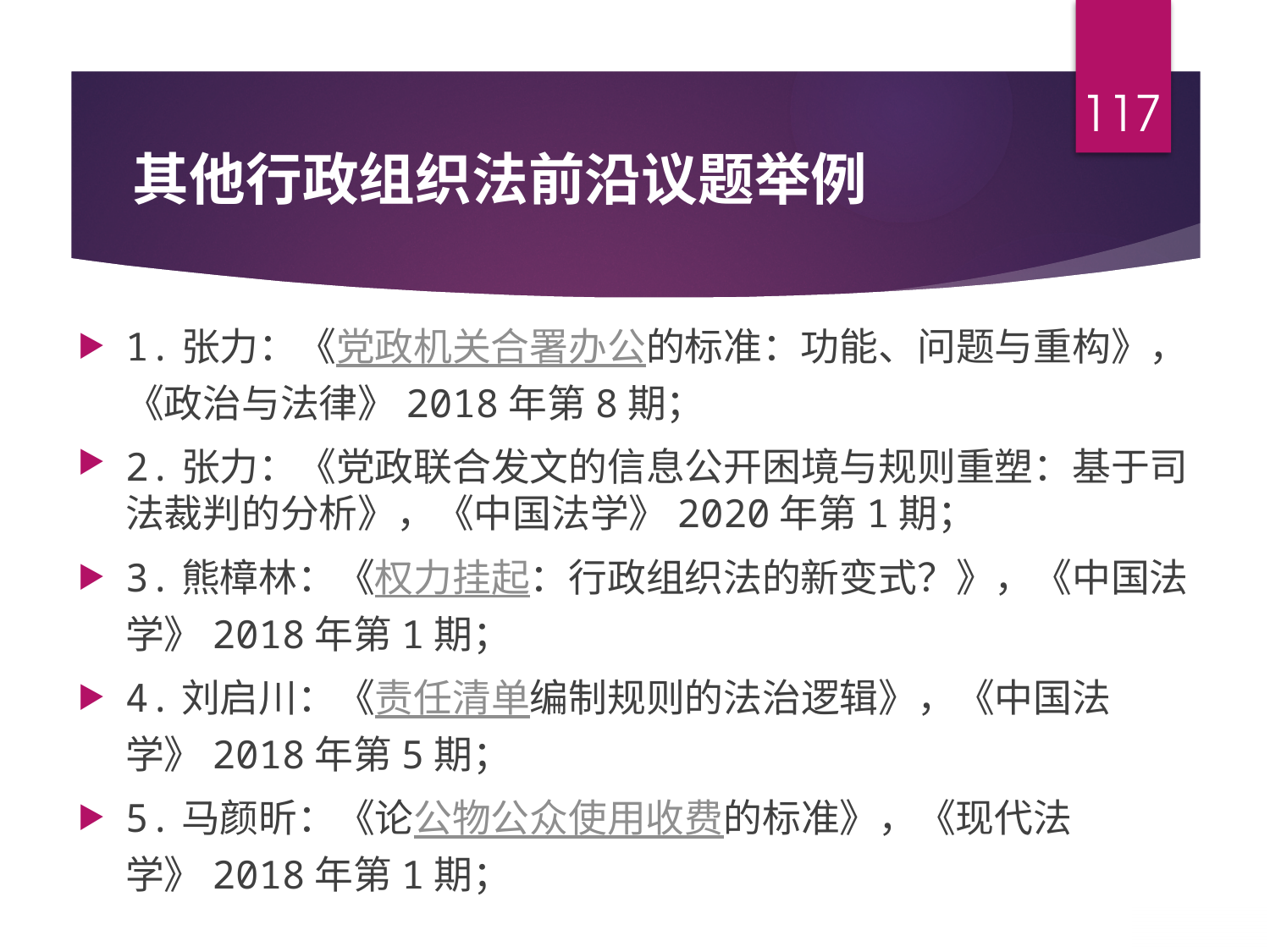

117
# 其他行政组织法前沿议题举例
1.张力：《党政机关合署办公的标准：功能、问题与重构》，《政治与法律》2018年第8期；
2.张力：《党政联合发文的信息公开困境与规则重塑：基于司法裁判的分析》，《中国法学》2020年第1期；
3.熊樟林：《权力挂起：行政组织法的新变式？》，《中国法学》2018年第1期；
4.刘启川：《责任清单编制规则的法治逻辑》，《中国法学》2018年第5期；
5.马颜昕：《论公物公众使用收费的标准》，《现代法学》2018年第1期；